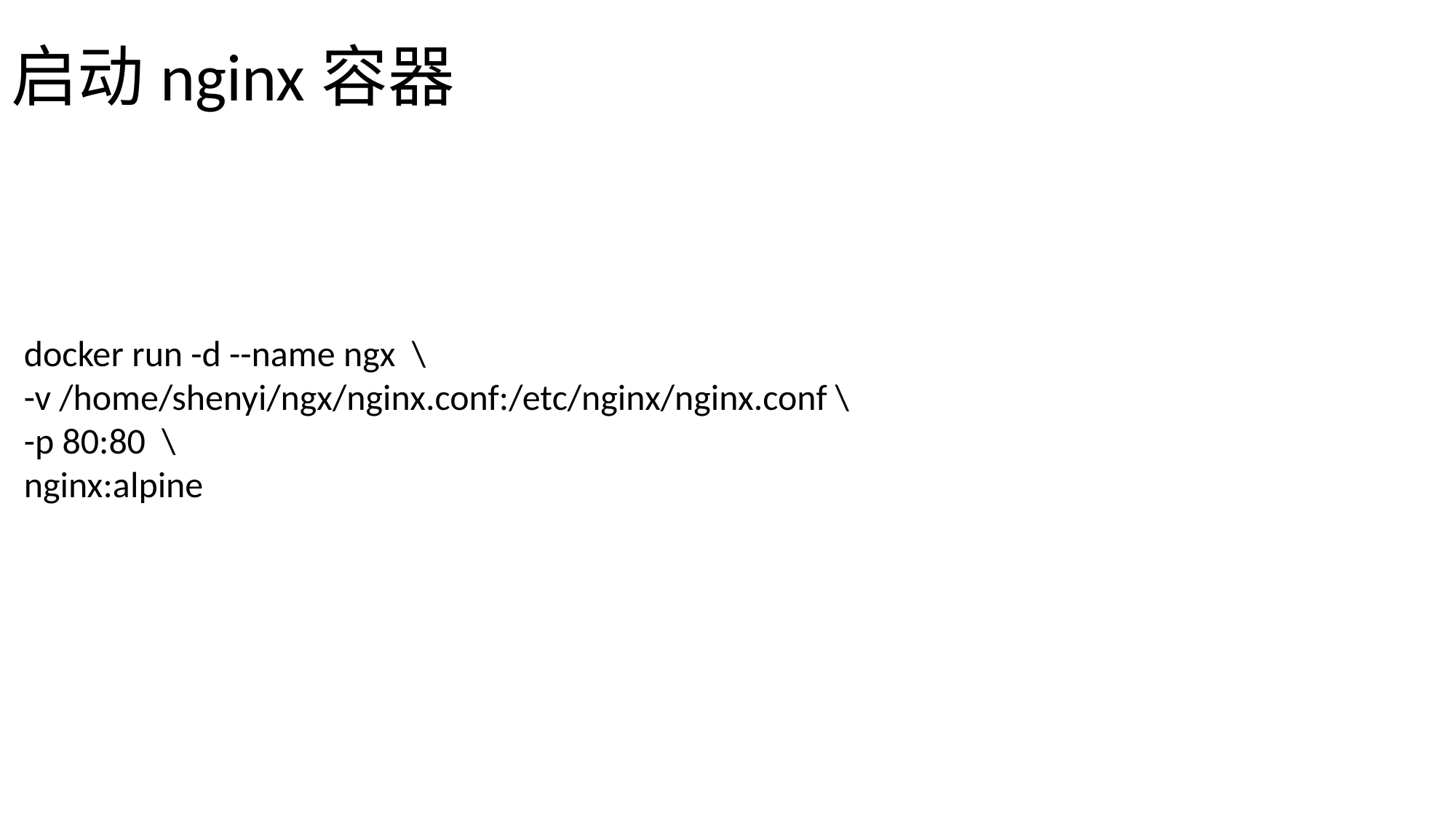

# 启动nginx容器

docker run -d --name ngx  \
-v /home/shenyi/ngx/nginx.conf:/etc/nginx/nginx.conf \
-p 80:80  \
nginx:alpine